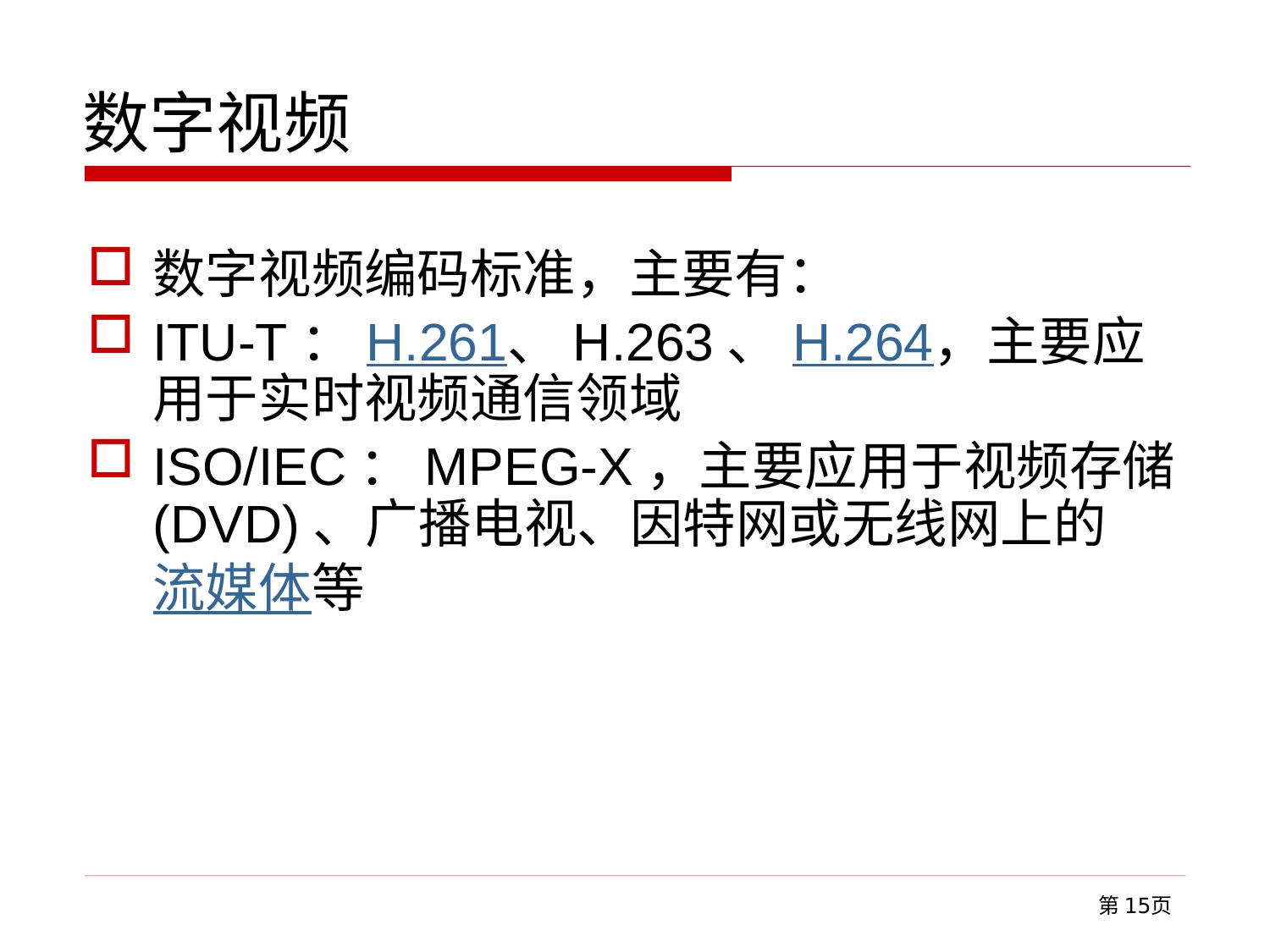

# 数字视频
数字视频编码标准，主要有：
ITU-T：H.261、H.263、H.264，主要应用于实时视频通信领域
ISO/IEC：MPEG-X，主要应用于视频存储(DVD)、广播电视、因特网或无线网上的流媒体等
15